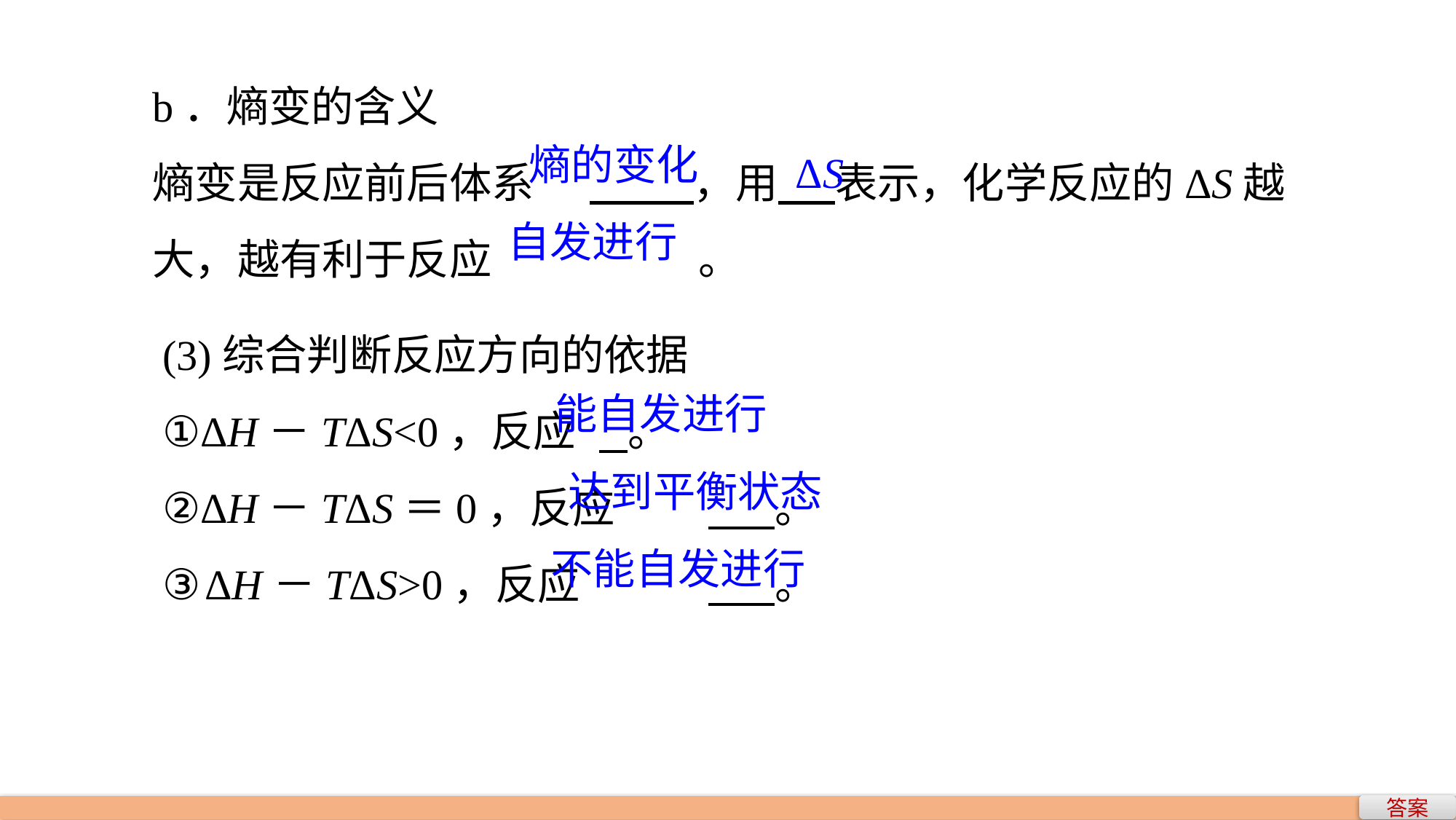

b．熵变的含义
熵变是反应前后体系	           ，用      表示，化学反应的ΔS越大，越有利于反应		。
熵的变化
ΔS
自发进行
(3)综合判断反应方向的依据
①ΔH－TΔS<0，反应	   。
②ΔH－TΔS＝0，反应	       。
③ΔH－TΔS>0，反应		       。
能自发进行
达到平衡状态
不能自发进行
答案